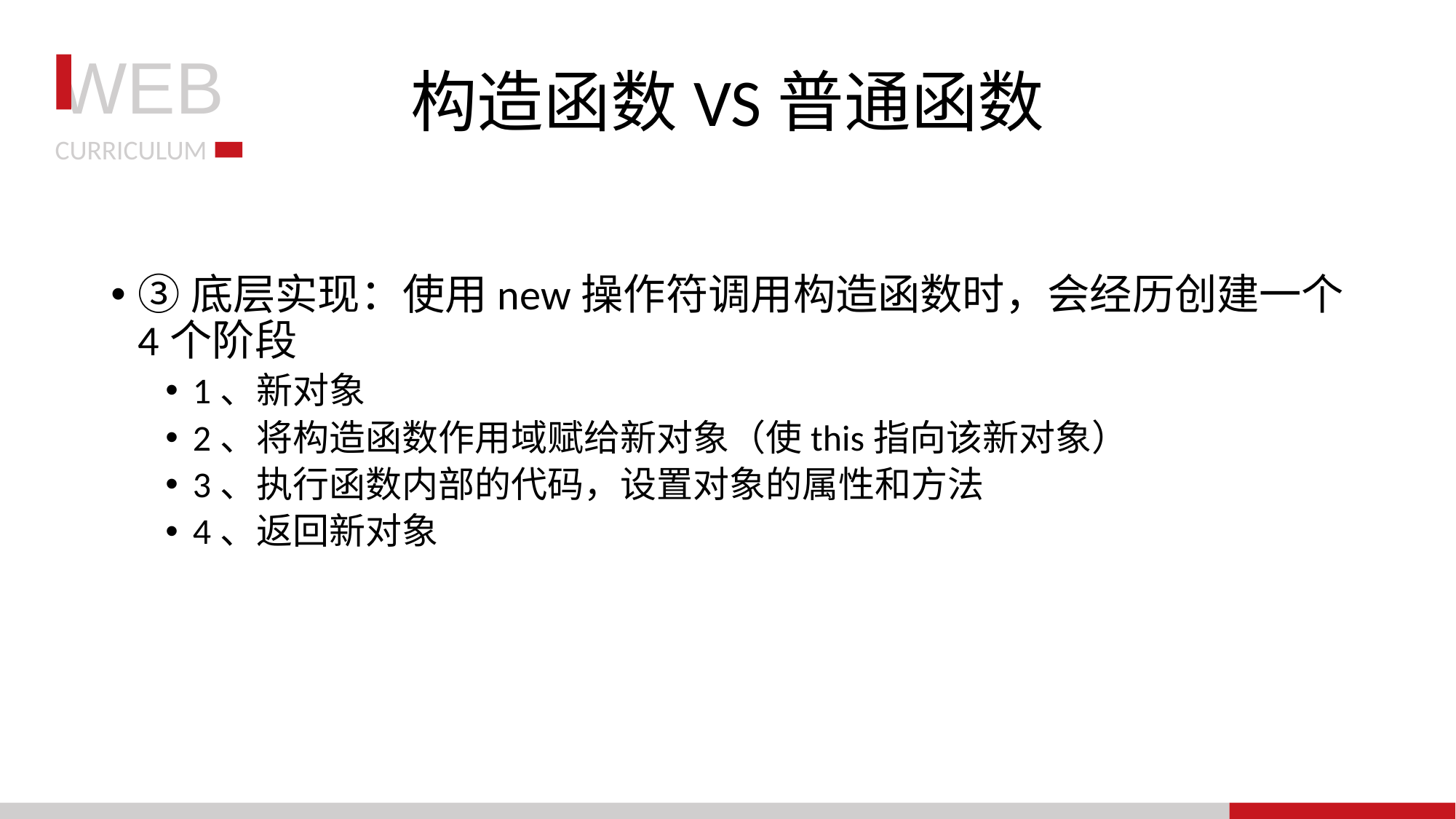

# 构造函数VS普通函数

③底层实现：使用new操作符调用构造函数时，会经历创建一个4个阶段
1、新对象
2、将构造函数作用域赋给新对象（使this指向该新对象）
3、执行函数内部的代码，设置对象的属性和方法
4、返回新对象